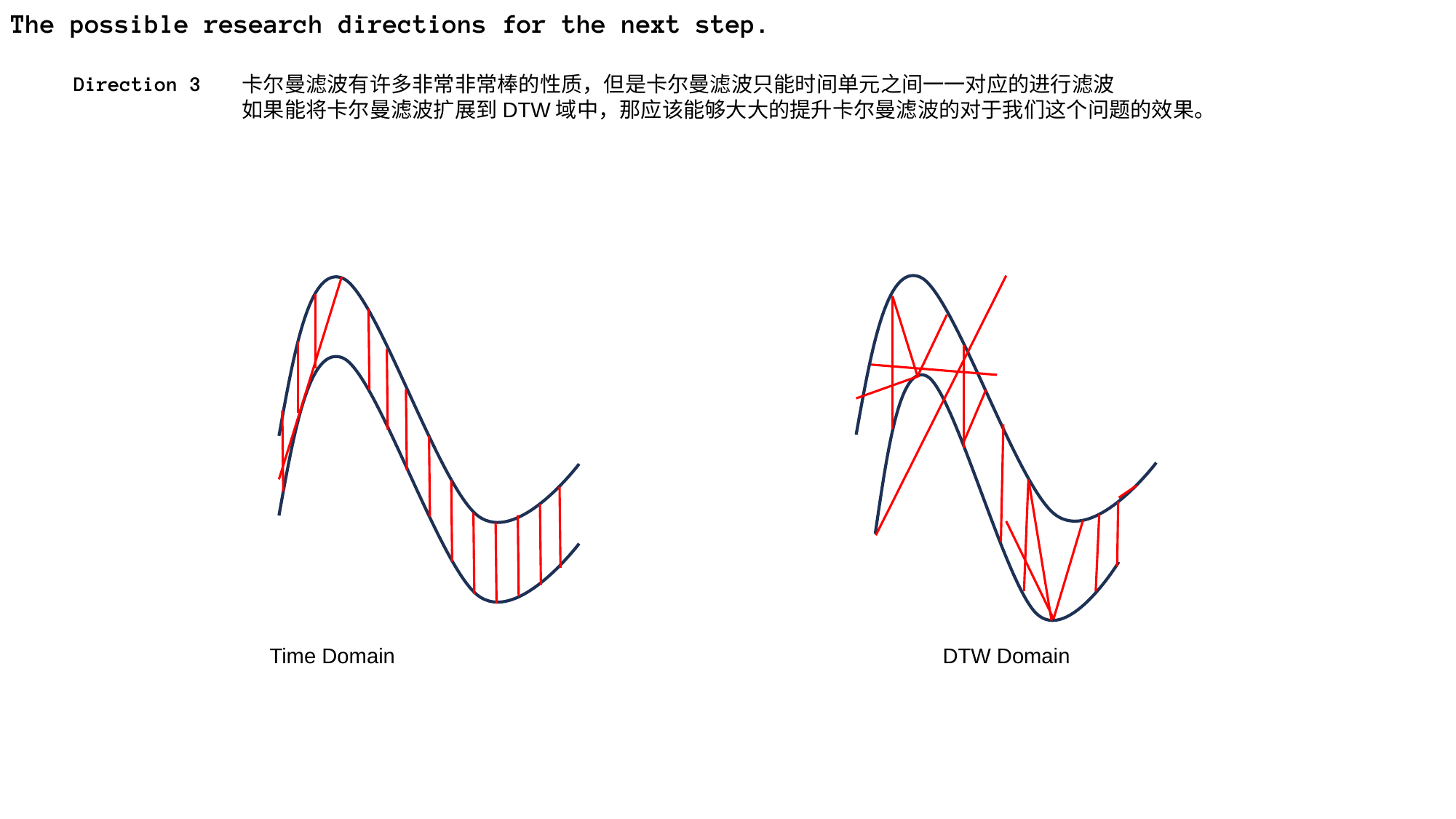

The possible research directions for the next step.
Direction 3
卡尔曼滤波有许多非常非常棒的性质，但是卡尔曼滤波只能时间单元之间一一对应的进行滤波
如果能将卡尔曼滤波扩展到DTW域中，那应该能够大大的提升卡尔曼滤波的对于我们这个问题的效果。

Time Domain
DTW Domain